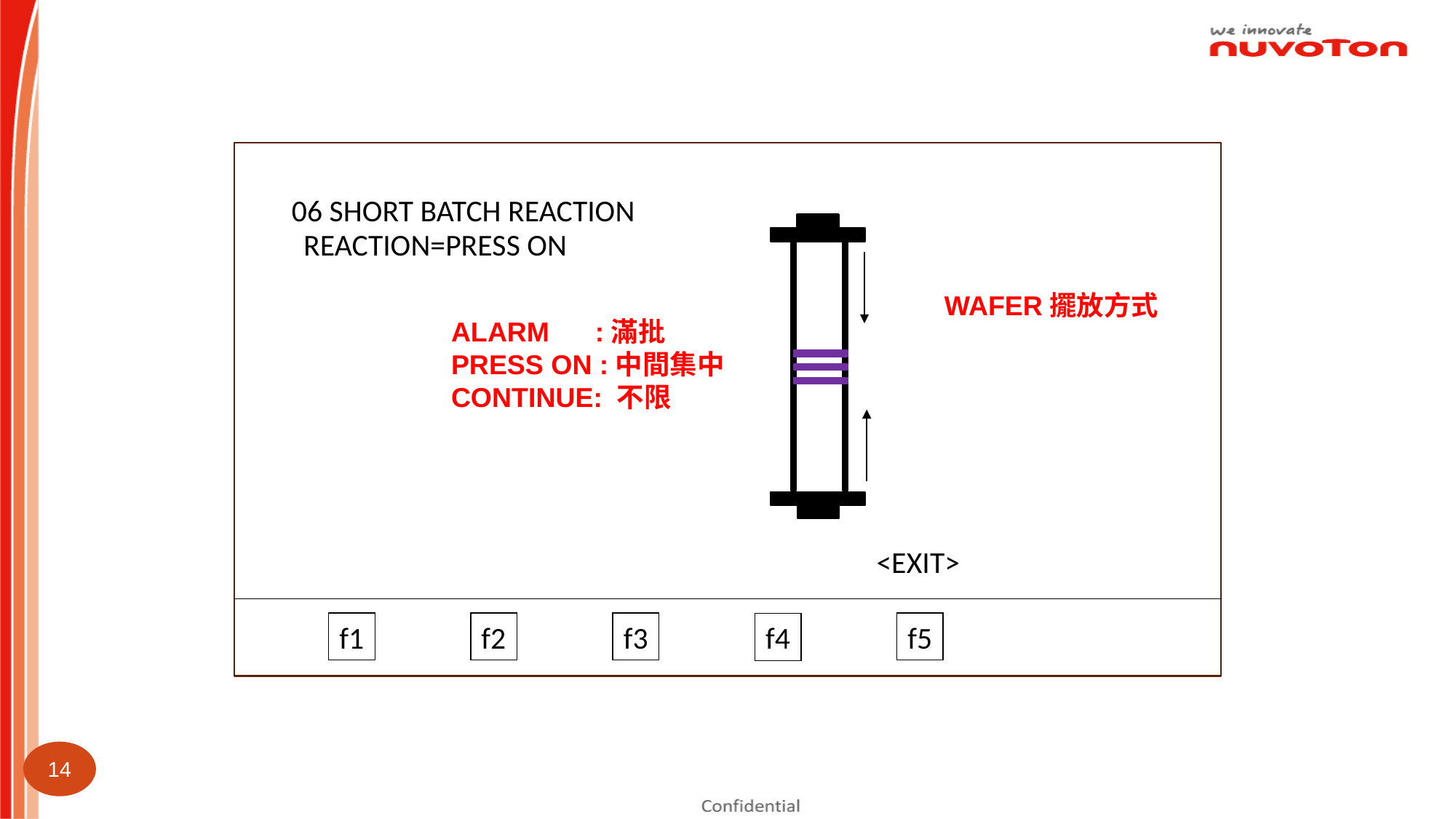

06 SHORT BATCH REACTION

REACTION=PRESS ON
WAFER擺放方式
ALARM      :滿批
PRESS ON :中間集中
CONTINUE: 不限

<EXIT>
f1
f2
f3
f5
f4
14